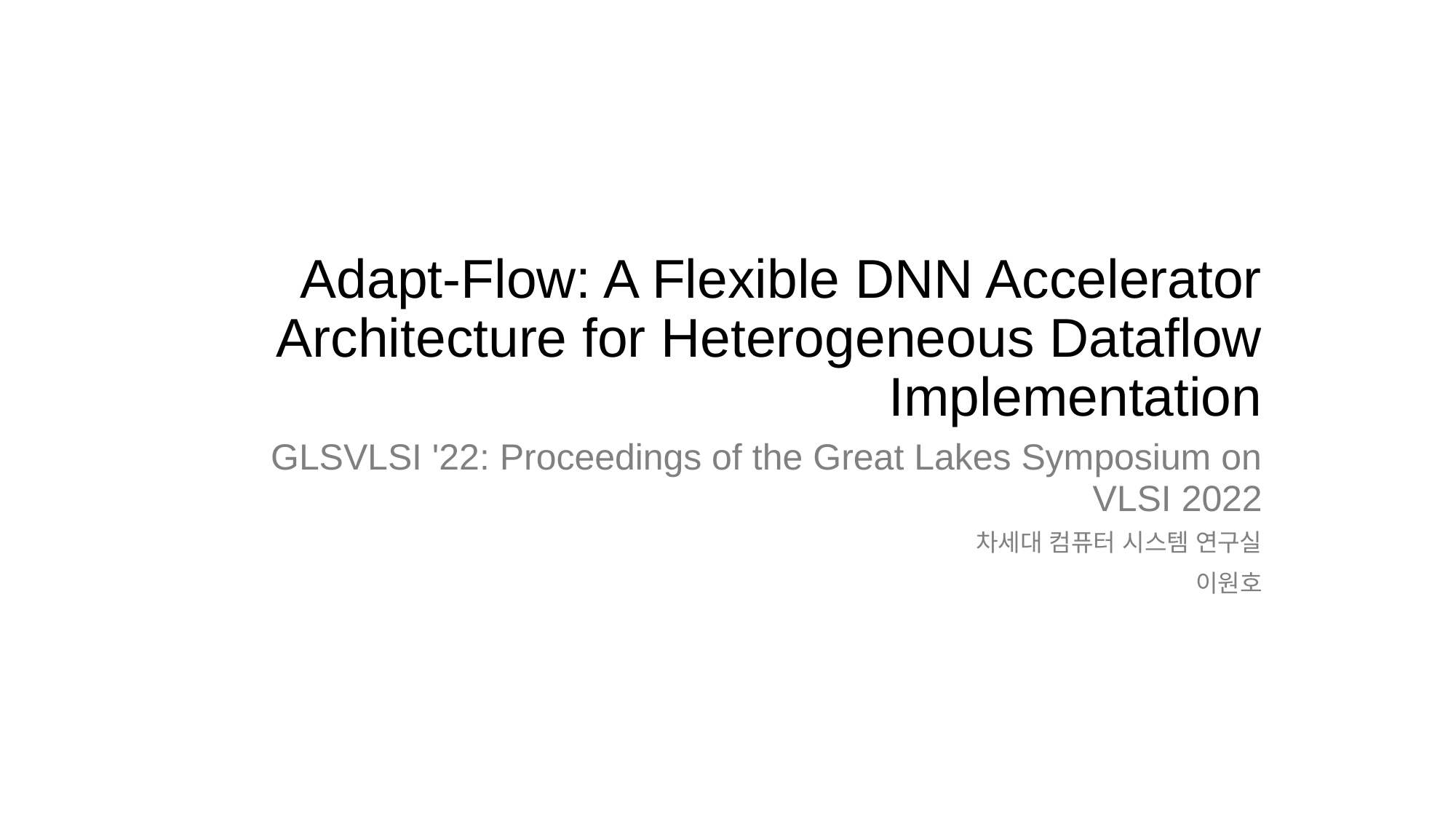

# Adapt-Flow: A Flexible DNN Accelerator Architecture for Heterogeneous Dataflow Implementation GLSVLSI '22: Proceedings of the Great Lakes Symposium on VLSI 2022
차세대 컴퓨터 시스템 연구실
이원호